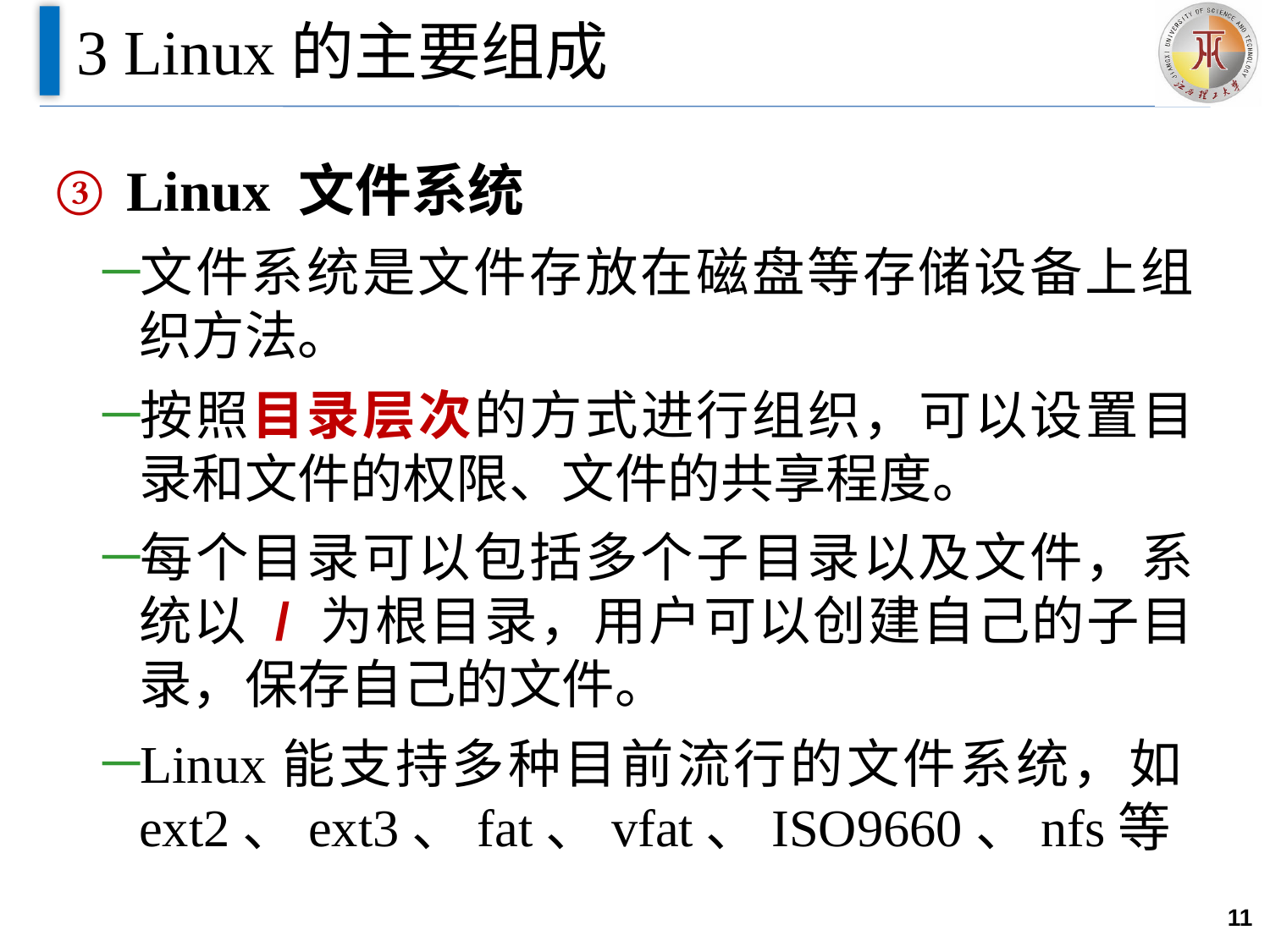

# 3 Linux的主要组成
Linux 文件系统
文件系统是文件存放在磁盘等存储设备上组织方法。
按照目录层次的方式进行组织，可以设置目录和文件的权限、文件的共享程度。
每个目录可以包括多个子目录以及文件，系统以 / 为根目录，用户可以创建自己的子目录，保存自己的文件。
Linux能支持多种目前流行的文件系统，如ext2、ext3、fat、vfat、ISO9660、nfs等
11